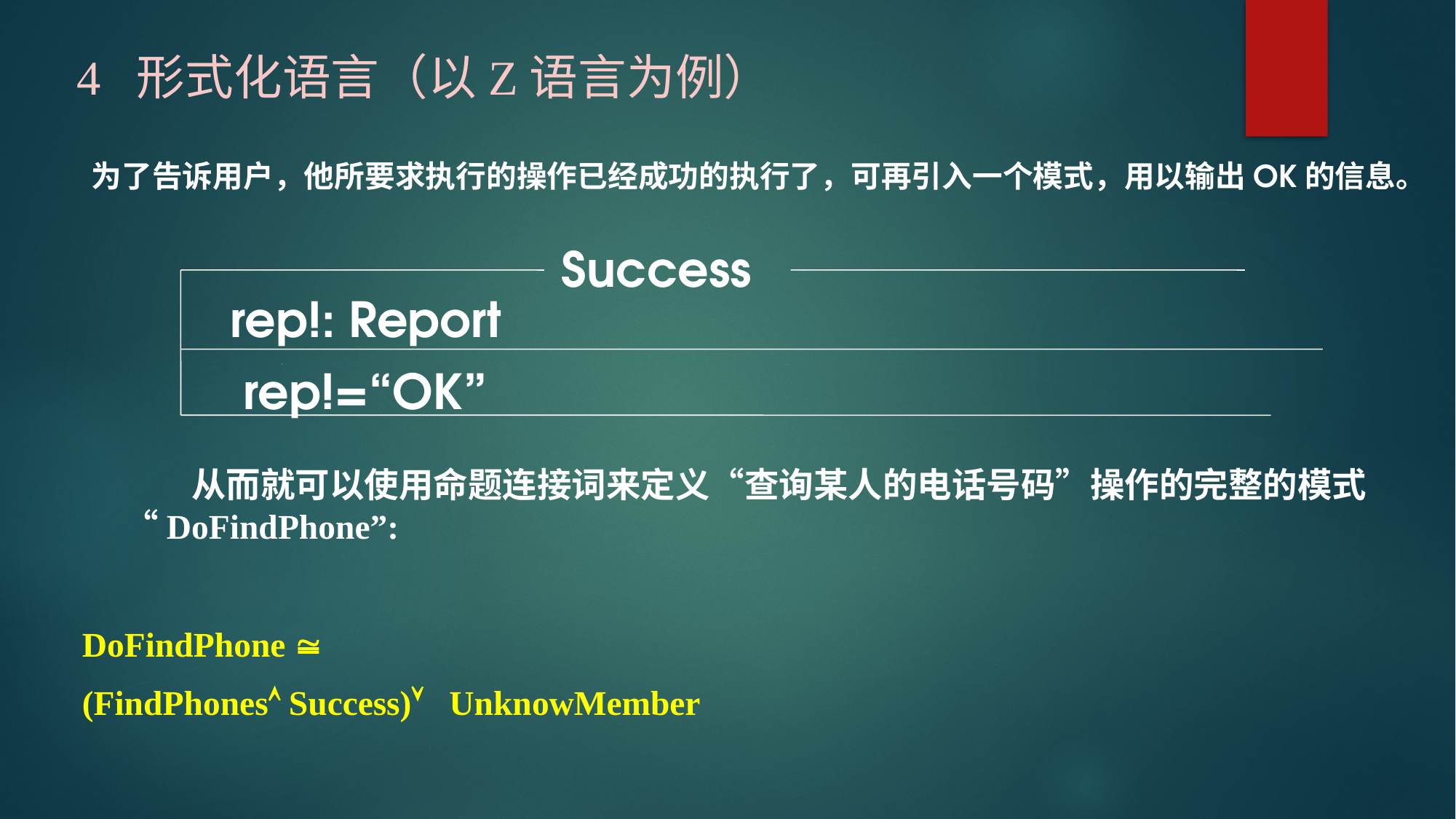

# 4  形式化语言（以Z语言为例）
       为了告诉用户，他所要求执行的操作已经成功的执行了，可再引入一个模式，用以输出OK的信息。
Success

rep!: Report

rep!=“OK”

             从而就可以使用命题连接词来定义“查询某人的电话号码”操作的完整的模式“DoFindPhone”:

DoFindPhone ≅
(FindPhones∧ Success)∨   UnknowMember